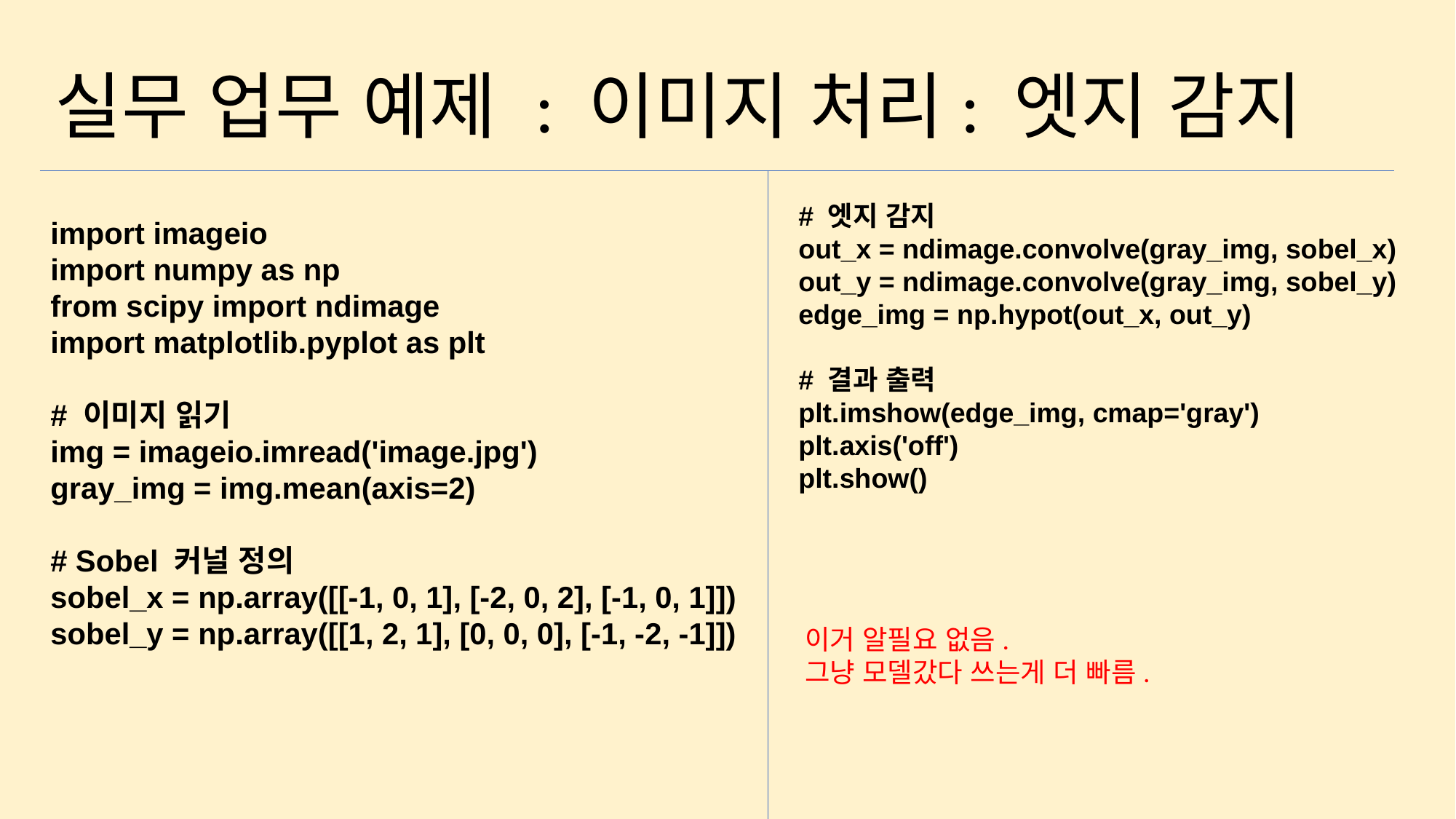

실무 업무 예제 : 이미지 처리: 엣지 감지
# 엣지 감지
out_x = ndimage.convolve(gray_img, sobel_x)
out_y = ndimage.convolve(gray_img, sobel_y)
edge_img = np.hypot(out_x, out_y)

# 결과 출력
plt.imshow(edge_img, cmap='gray')
plt.axis('off')
plt.show()

import imageio
import numpy as np
from scipy import ndimage
import matplotlib.pyplot as plt

# 이미지 읽기
img = imageio.imread('image.jpg')
gray_img = img.mean(axis=2)

# Sobel 커널 정의
sobel_x = np.array([[-1, 0, 1], [-2, 0, 2], [-1, 0, 1]])
sobel_y = np.array([[1, 2, 1], [0, 0, 0], [-1, -2, -1]])

이거 알필요 없음.
그냥 모델갔다 쓰는게 더 빠름.